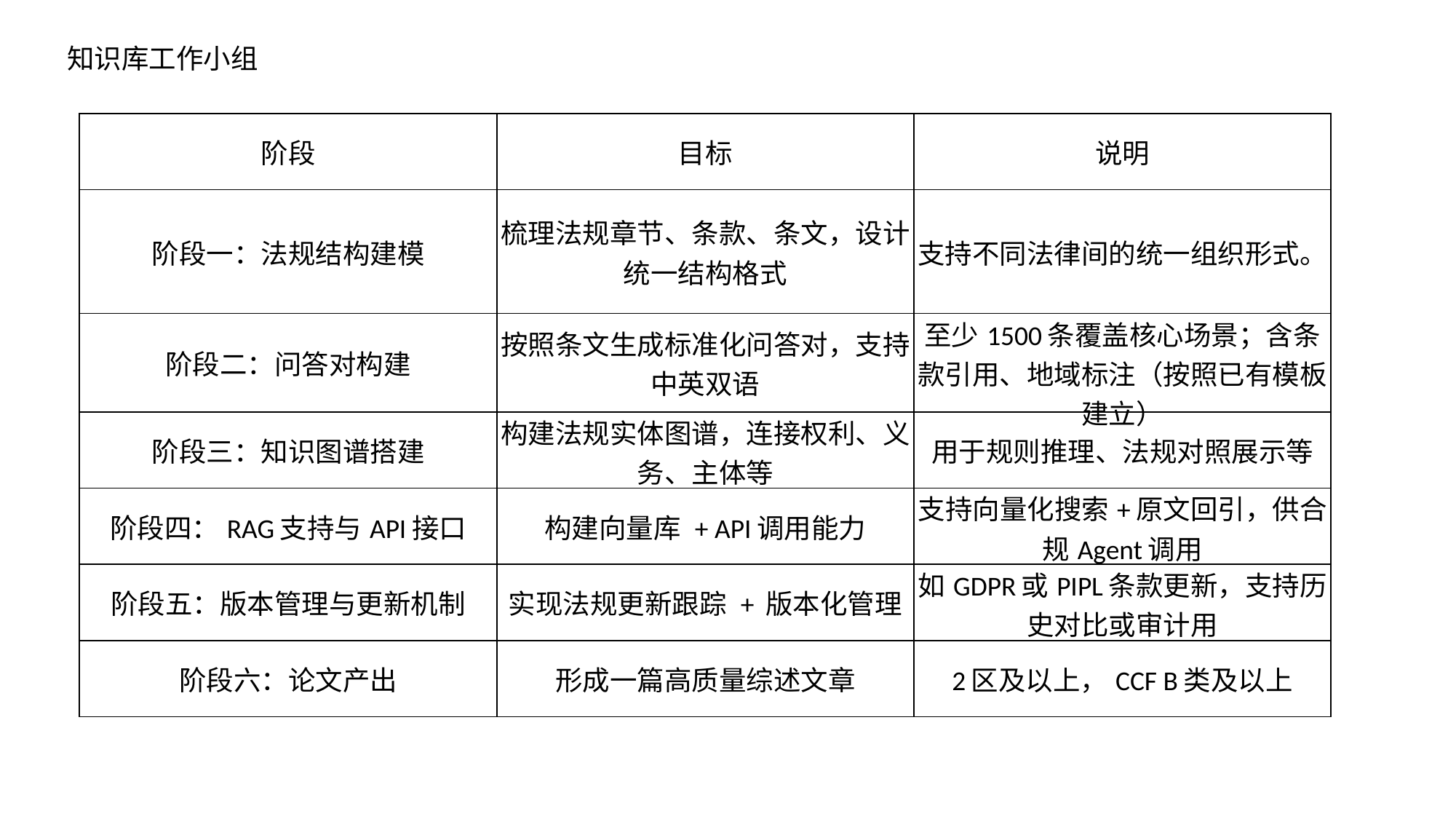

知识库工作小组
| 阶段 | 目标 | 说明 |
| --- | --- | --- |
| 阶段一：法规结构建模 | 梳理法规章节、条款、条文，设计统一结构格式 | 支持不同法律间的统一组织形式。 |
| 阶段二：问答对构建 | 按照条文生成标准化问答对，支持中英双语 | 至少1500条覆盖核心场景；含条款引用、地域标注（按照已有模板建立） |
| 阶段三：知识图谱搭建 | 构建法规实体图谱，连接权利、义务、主体等 | 用于规则推理、法规对照展示等 |
| 阶段四：RAG支持与API接口 | 构建向量库 + API调用能力 | 支持向量化搜索+原文回引，供合规Agent调用 |
| 阶段五：版本管理与更新机制 | 实现法规更新跟踪 + 版本化管理 | 如GDPR或PIPL条款更新，支持历史对比或审计用 |
| 阶段六：论文产出 | 形成一篇高质量综述文章 | 2区及以上，CCF B类及以上 |